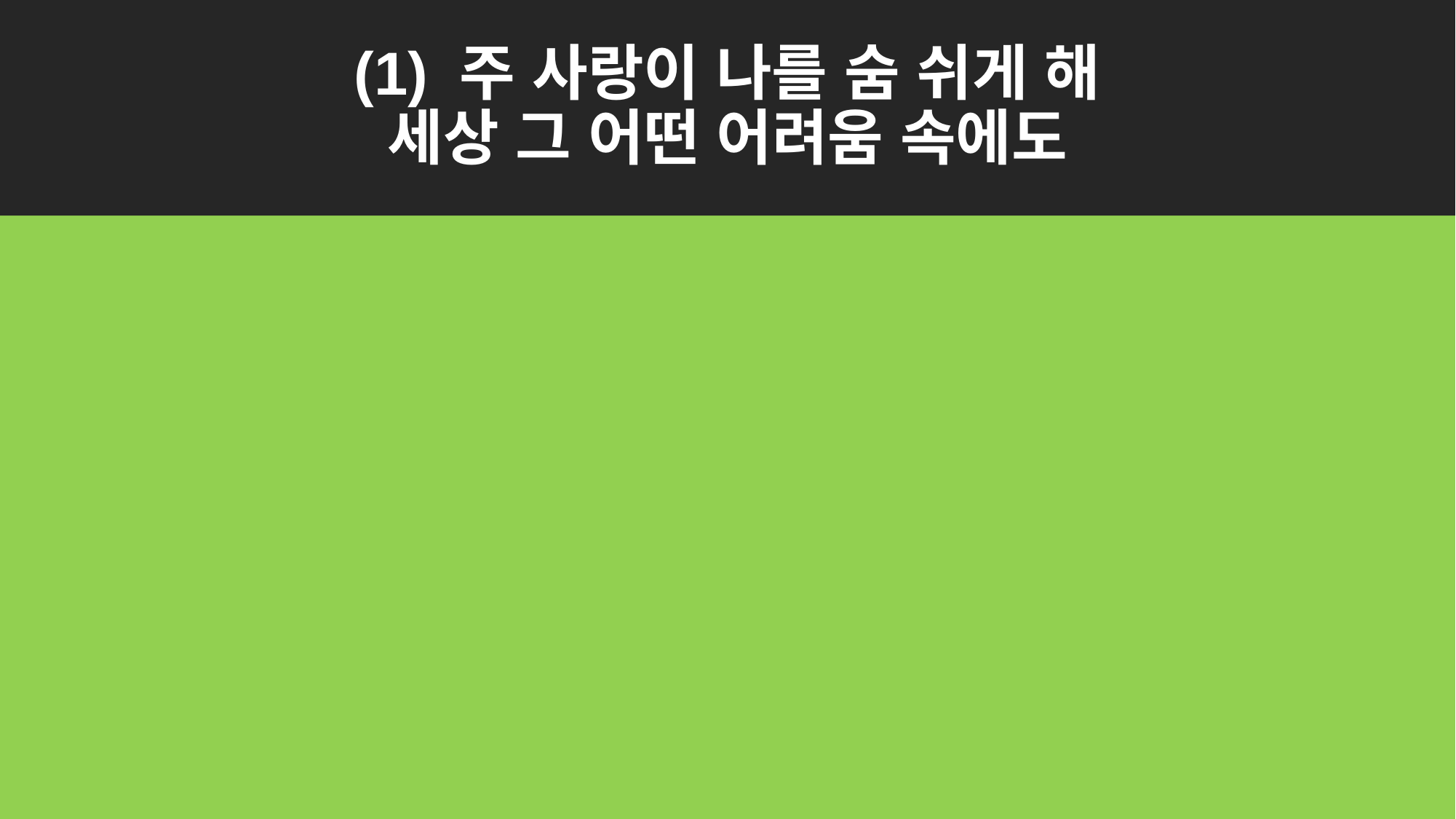

# (1) 주 사랑이 나를 숨 쉬게 해 세상 그 어떤 어려움 속에도